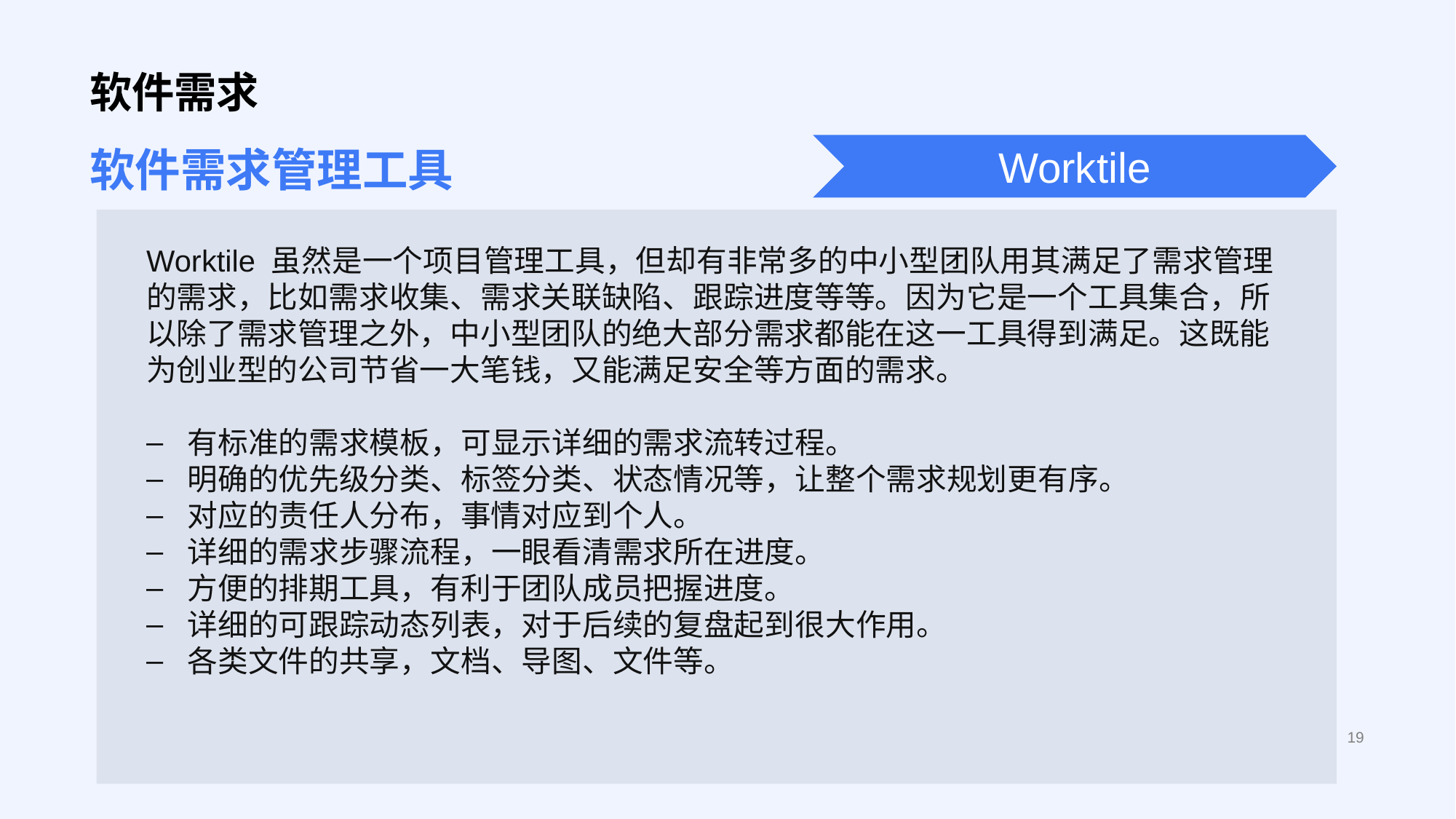

# 软件需求
软件需求管理工具
Worktile

Worktile 虽然是一个项目管理工具，但却有非常多的中小型团队用其满足了需求管理的需求，比如需求收集、需求关联缺陷、跟踪进度等等。因为它是一个工具集合，所以除了需求管理之外，中小型团队的绝大部分需求都能在这一工具得到满足。这既能为创业型的公司节省一大笔钱，又能满足安全等方面的需求。

有标准的需求模板，可显示详细的需求流转过程。
明确的优先级分类、标签分类、状态情况等，让整个需求规划更有序。
对应的责任人分布，事情对应到个人。
详细的需求步骤流程，一眼看清需求所在进度。
方便的排期工具，有利于团队成员把握进度。
详细的可跟踪动态列表，对于后续的复盘起到很大作用。
各类文件的共享，文档、导图、文件等。
19